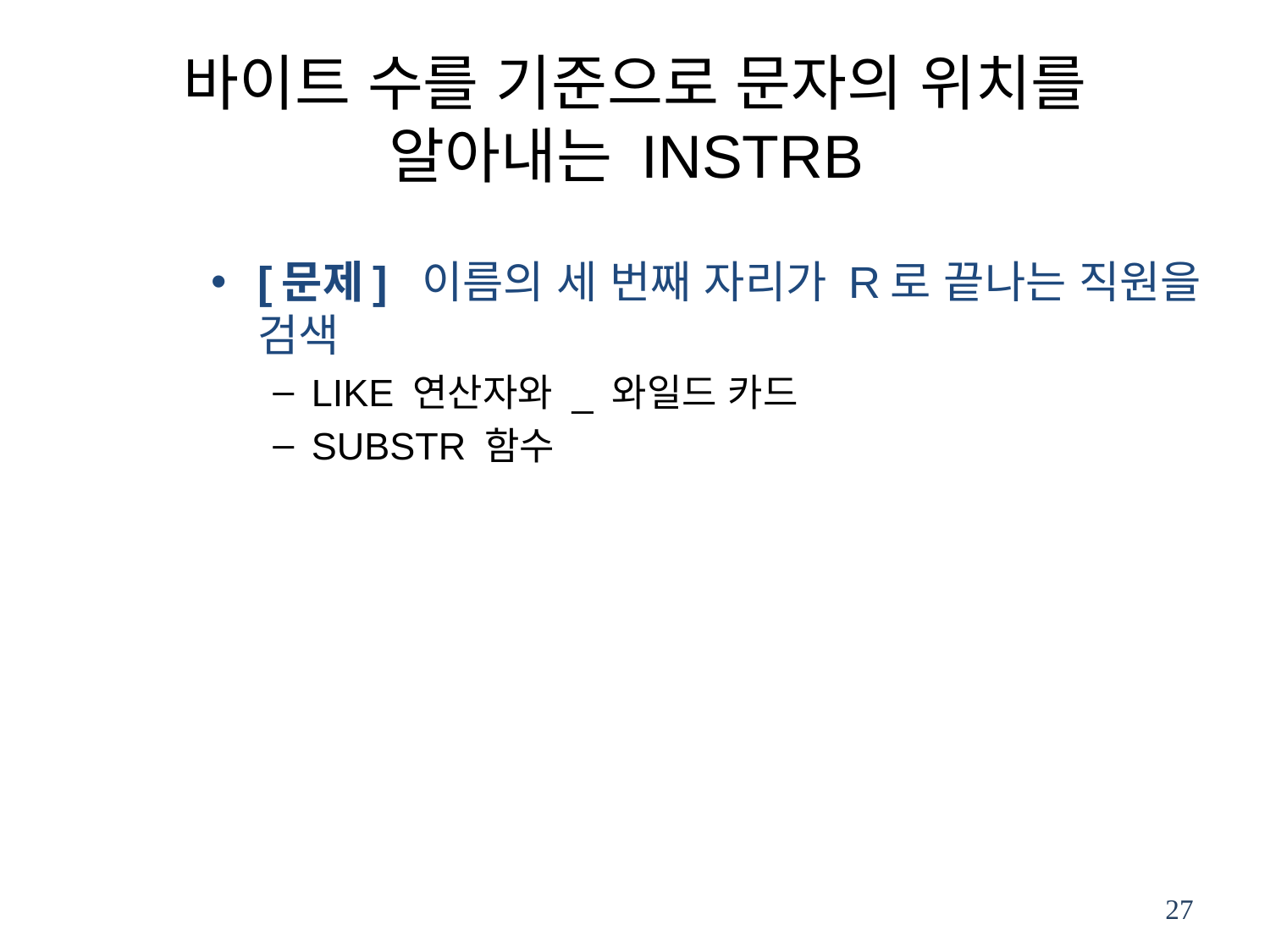

# 바이트 수를 기준으로 문자의 위치를 알아내는 INSTRB

[문제]  이름의 세 번째 자리가 R로 끝나는 직원을 검색
LIKE 연산자와 _ 와일드 카드
SUBSTR 함수

27